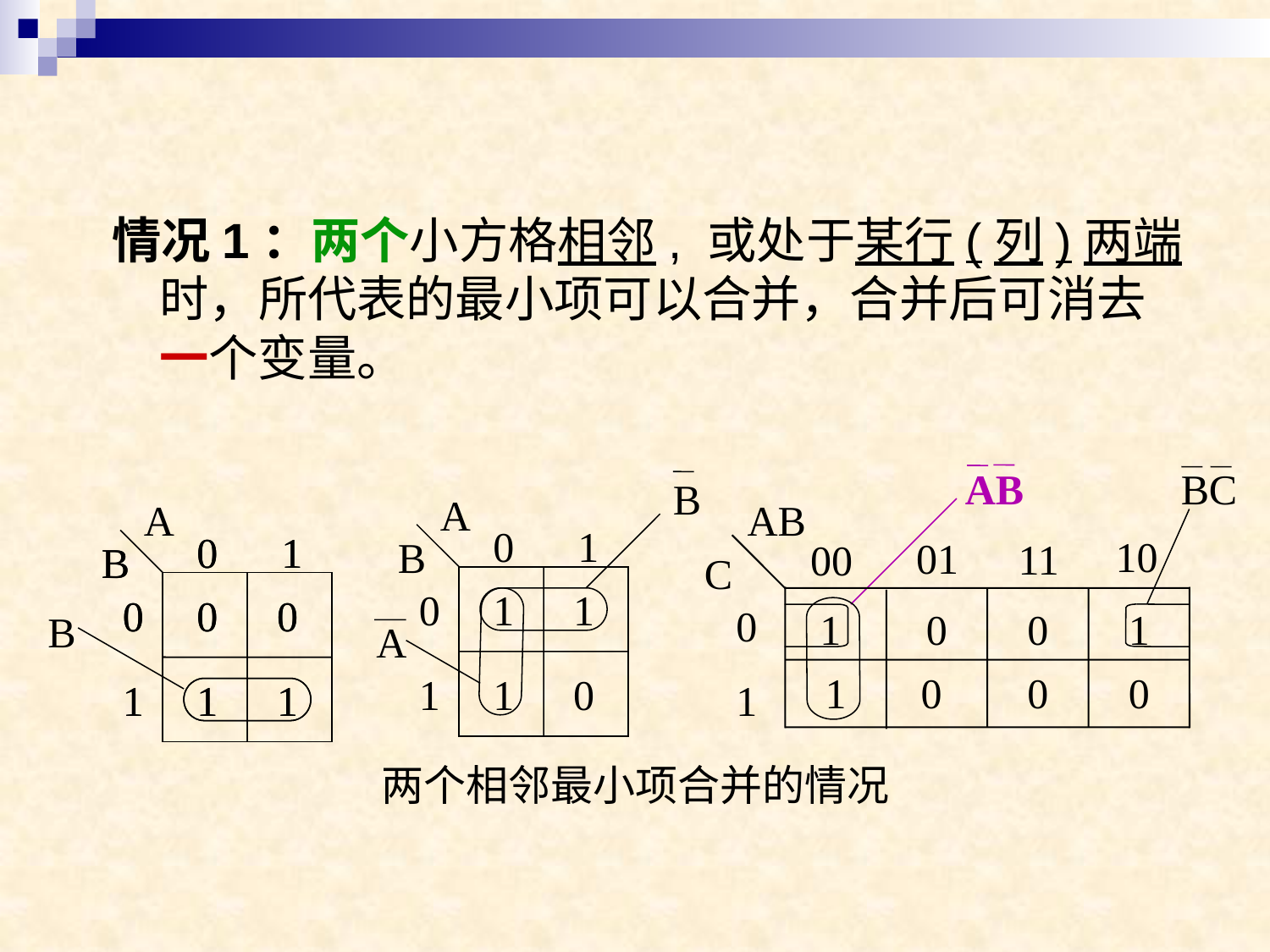

情况1：两个小方格相邻, 或处于某行(列)两端时，所代表的最小项可以合并，合并后可消去一个变量。
AB

BC

AB
10
01
11
00

C

0
1
0
0
1
1

0
0
0
1

B

A
0
1

B

0
1
1

A

1
1
0
A
0
0
1
1
B
B

0
0
0
0
0
0
B

1
1
1
1
1
1

     两个相邻最小项合并的情况